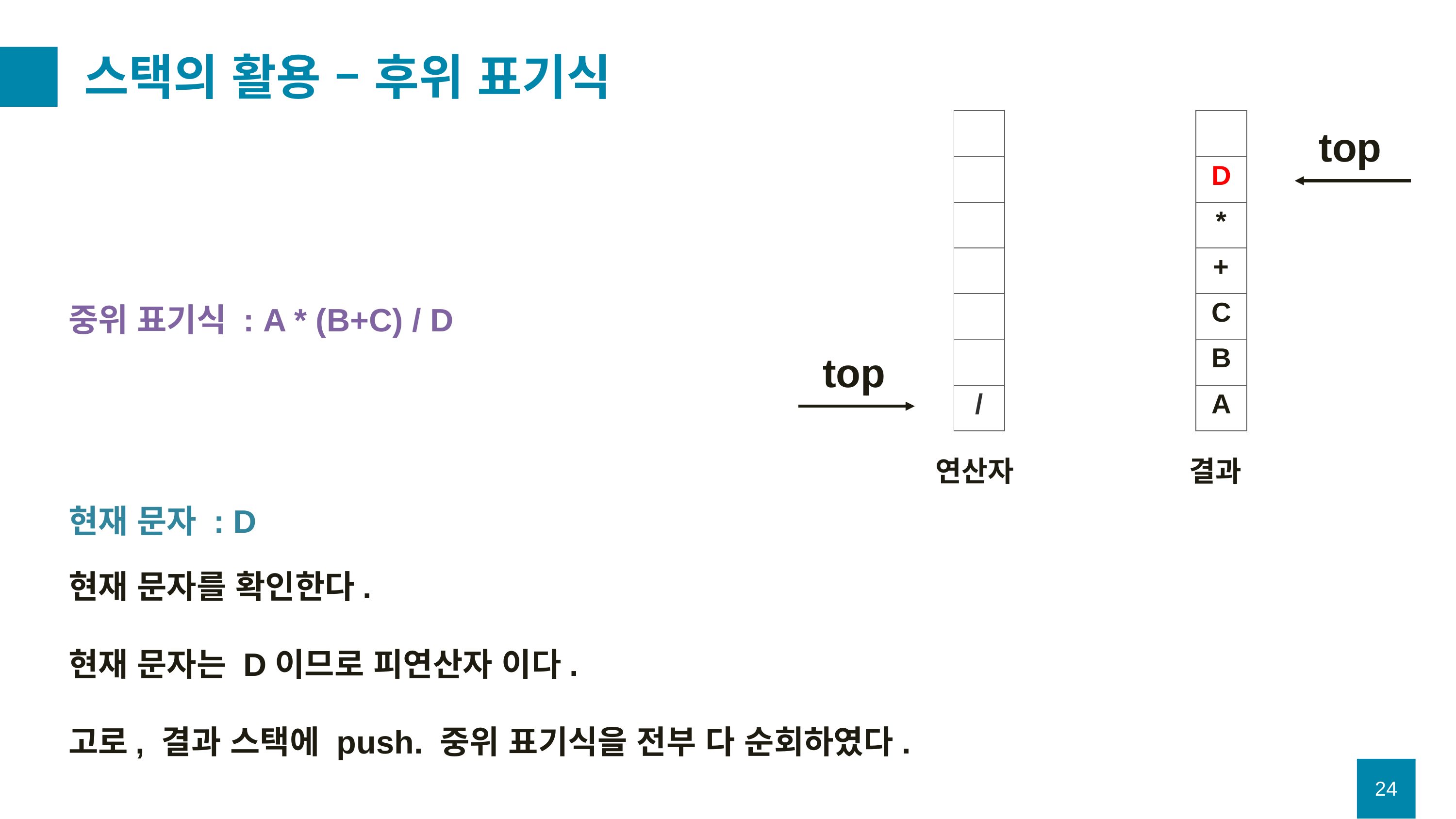

# 스택의 활용 – 후위 표기식
|  |
| --- |
|  |
|  |
|  |
|  |
|  |
| / |
|  |
| --- |
| D |
| \* |
| + |
| C |
| B |
| A |
top
중위 표기식 : A * (B+C) / D
top
연산자
결과
현재 문자 : D
현재 문자를 확인한다.

현재 문자는 D이므로 피연산자 이다.

고로, 결과 스택에 push. 중위 표기식을 전부 다 순회하였다.
24